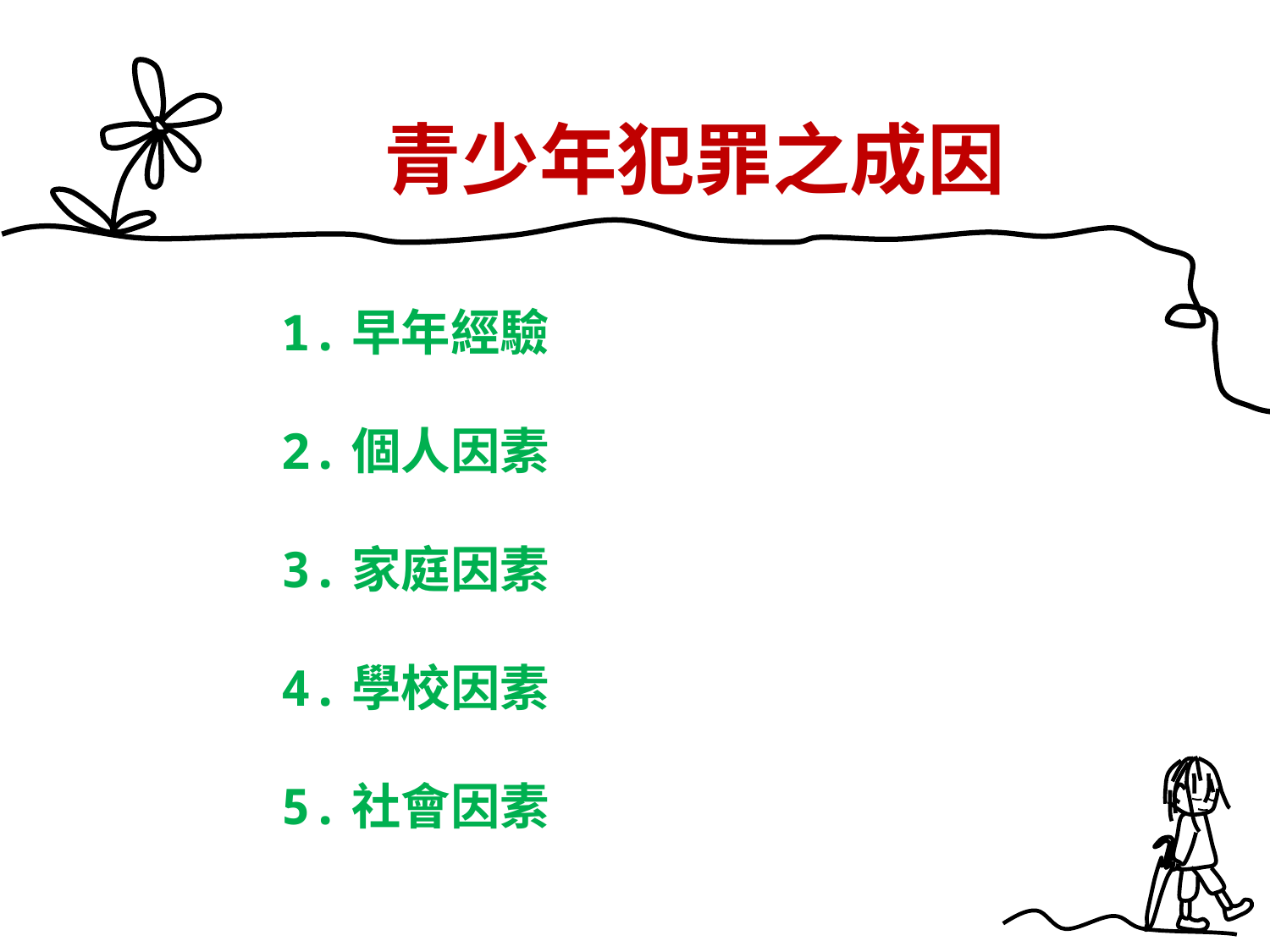

# 青少年犯罪之成因
1.早年經驗

2.個人因素

3.家庭因素

4.學校因素

5.社會因素